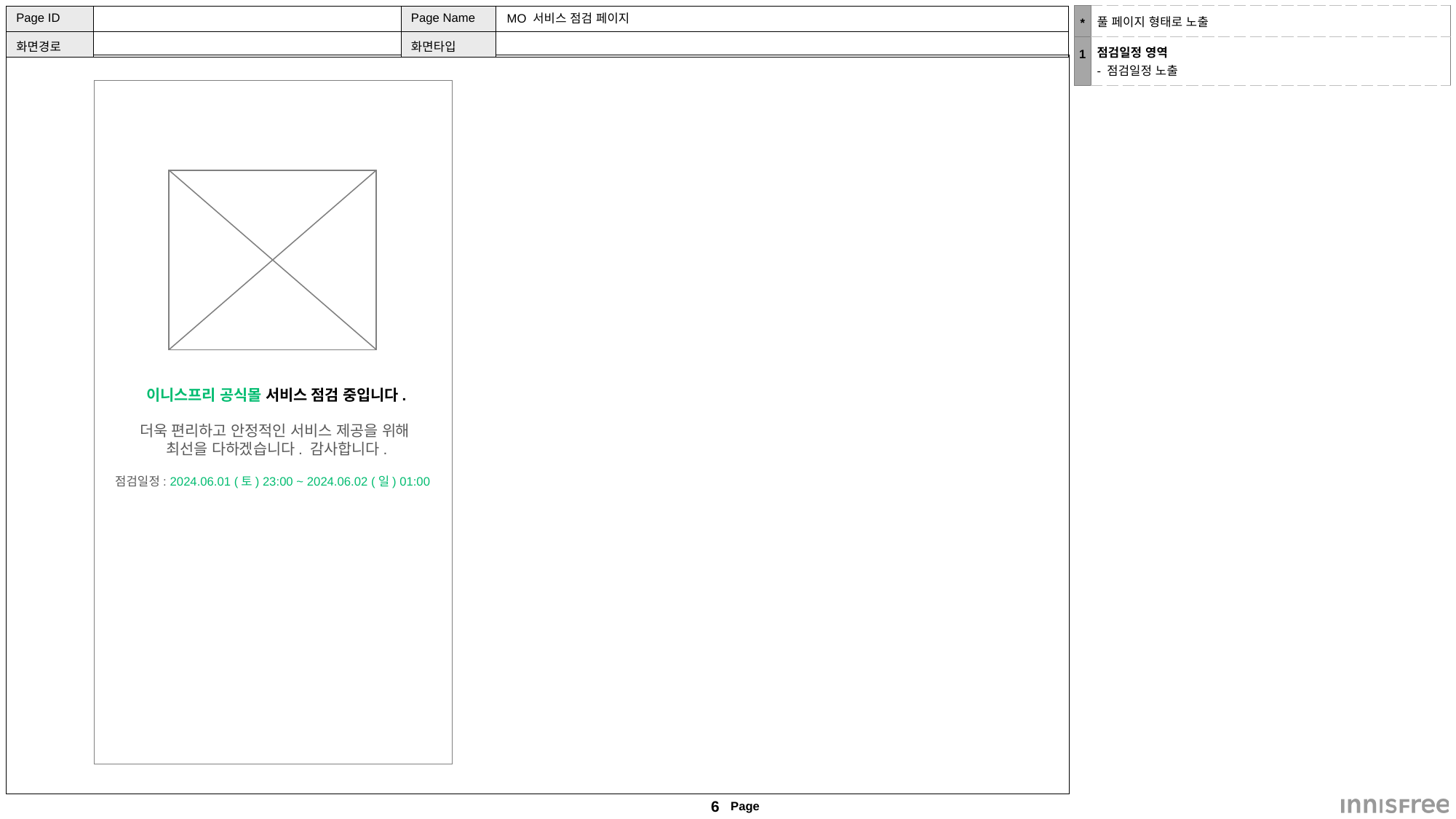

| \* | 풀 페이지 형태로 노출 |
| --- | --- |
| 1 | 점검일정 영역 - 점검일정 노출 |

# MO 서비스 점검 페이지

이니스프리 공식몰 서비스 점검 중입니다.
더욱 편리하고 안정적인 서비스 제공을 위해
최선을 다하겠습니다. 감사합니다.
점검일정: 2024.06.01 (토) 23:00 ~ 2024.06.02 (일) 01:00